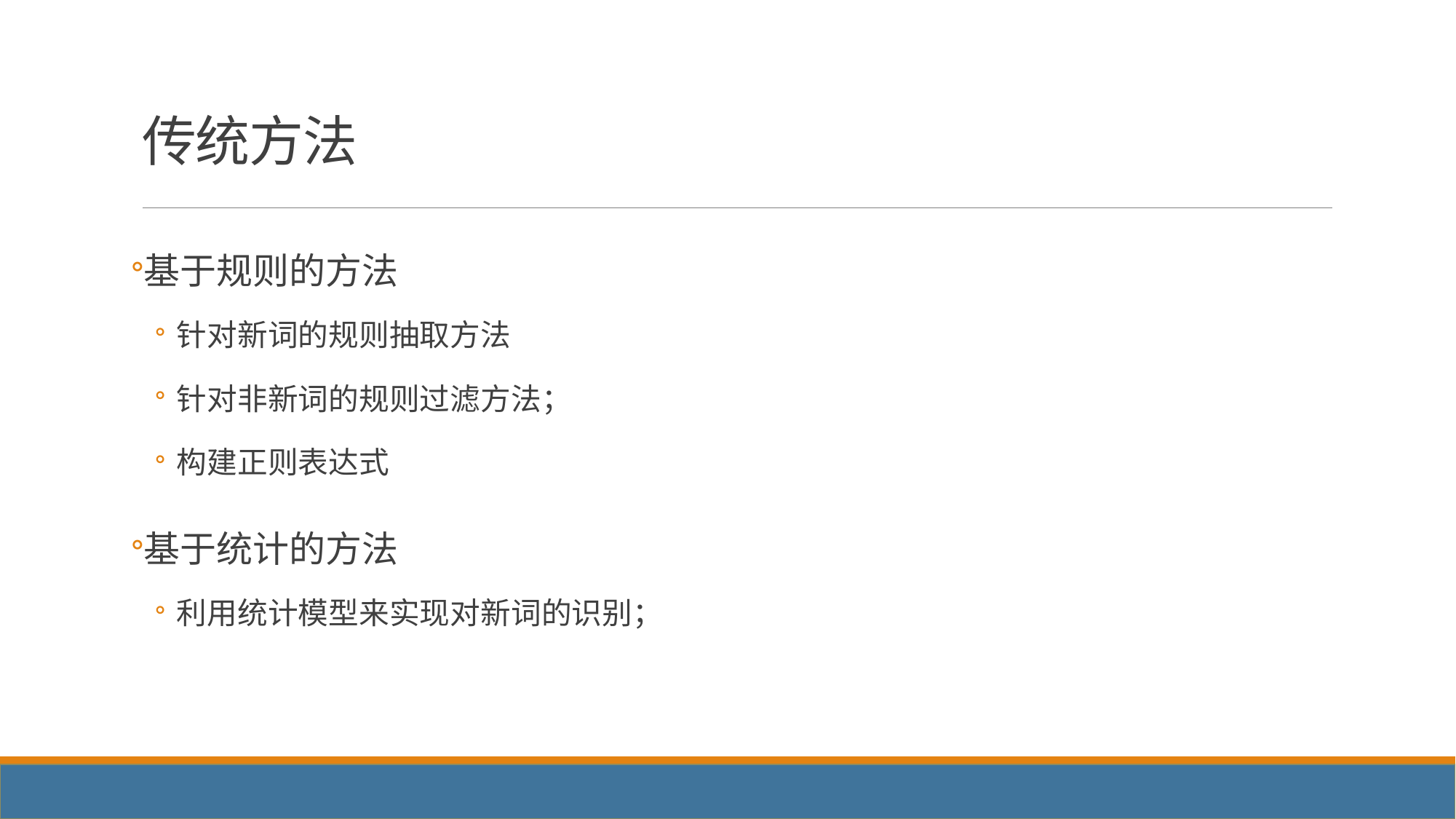

# 传统方法
基于规则的方法
针对新词的规则抽取方法
针对非新词的规则过滤方法；
构建正则表达式
基于统计的方法
利用统计模型来实现对新词的识别；